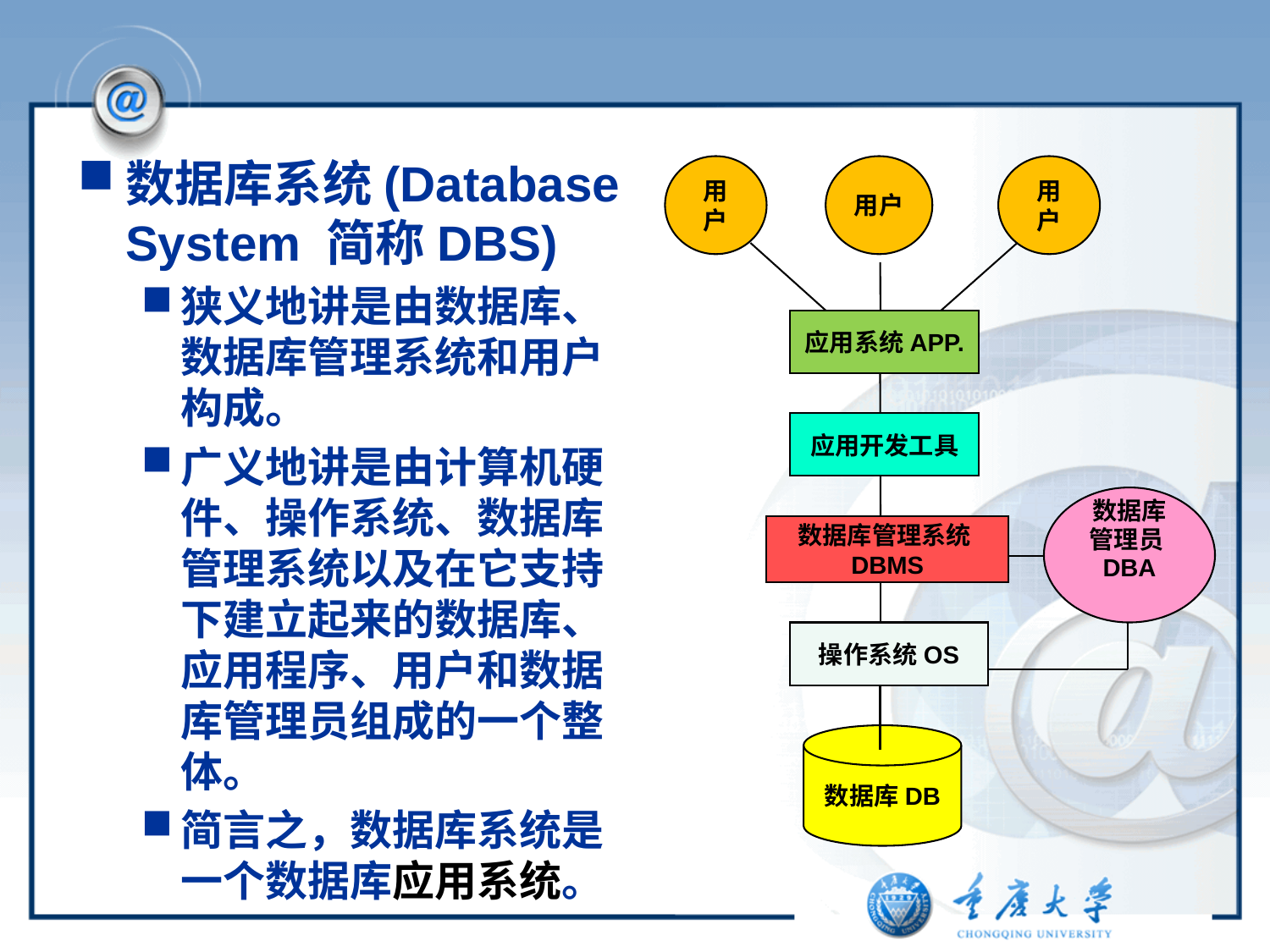

#
数据库系统(Database System 简称DBS)
狭义地讲是由数据库、数据库管理系统和用户构成。
广义地讲是由计算机硬件、操作系统、数据库管理系统以及在它支持下建立起来的数据库、应用程序、用户和数据库管理员组成的一个整体。
简言之，数据库系统是一个数据库应用系统。
用户
用户
用户
应用系统APP.
应用开发工具
数据库管理员DBA

数据库管理系统DBMS
操作系统OS
数据库DB